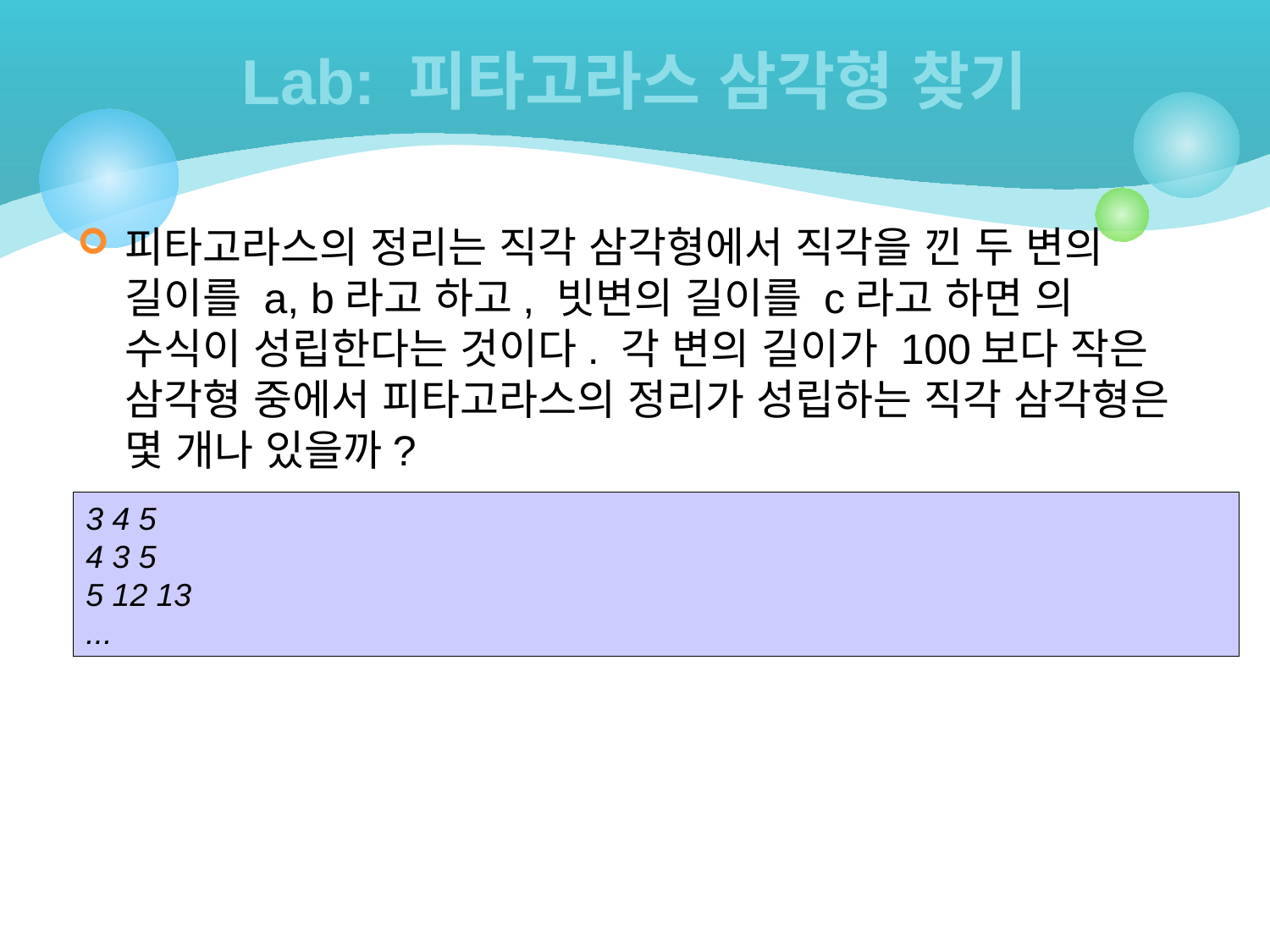

# Lab: 피타고라스 삼각형 찾기
피타고라스의 정리는 직각 삼각형에서 직각을 낀 두 변의 길이를 a, b라고 하고, 빗변의 길이를 c라고 하면 의 수식이 성립한다는 것이다. 각 변의 길이가 100보다 작은 삼각형 중에서 피타고라스의 정리가 성립하는 직각 삼각형은 몇 개나 있을까?
3 4 5
4 3 5
5 12 13
...